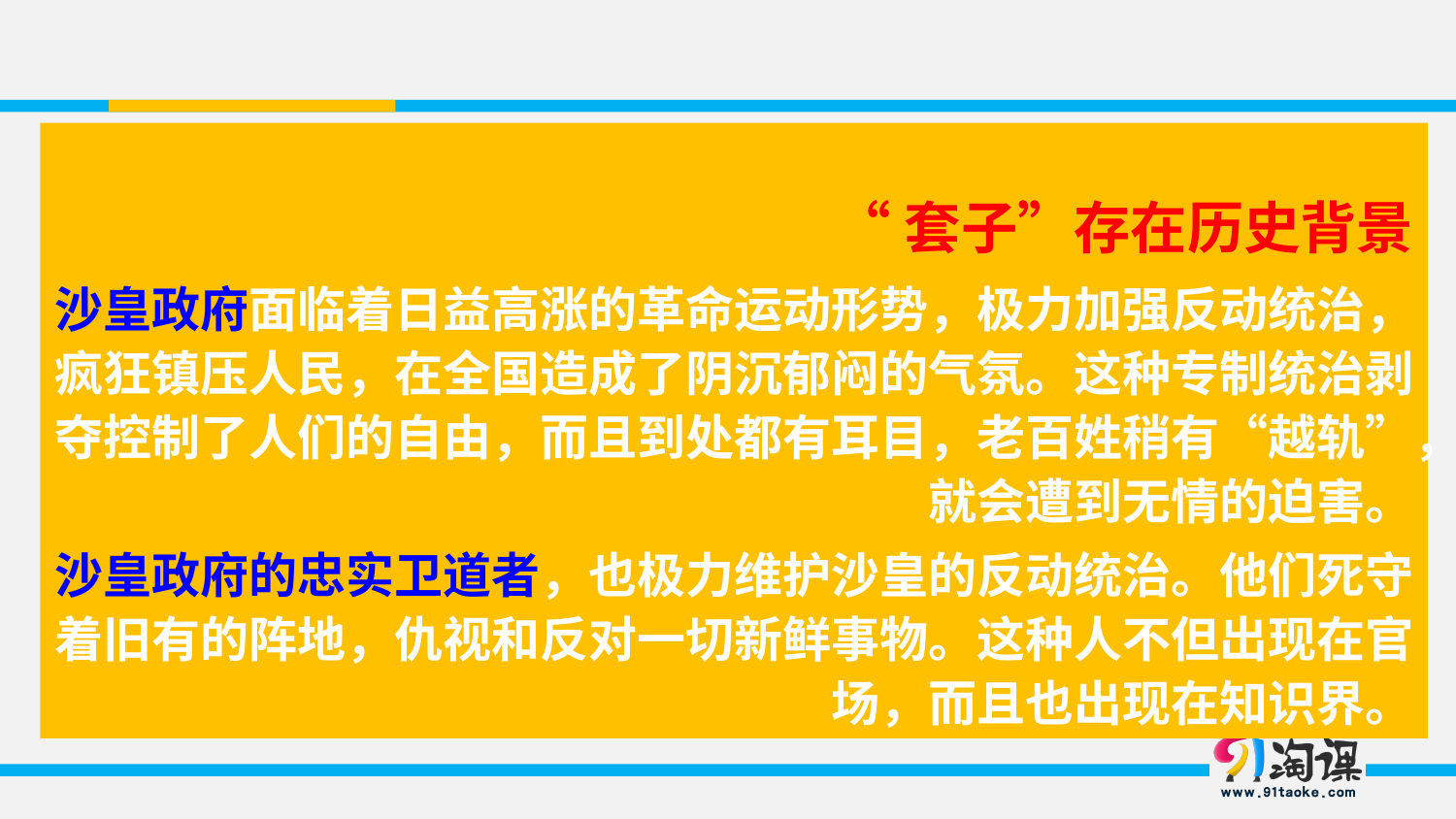

“套子”存在历史背景
沙皇政府面临着日益高涨的革命运动形势，极力加强反动统治，疯狂镇压人民，在全国造成了阴沉郁闷的气氛。这种专制统治剥夺控制了人们的自由，而且到处都有耳目，老百姓稍有“越轨”，就会遭到无情的迫害。
沙皇政府的忠实卫道者，也极力维护沙皇的反动统治。他们死守着旧有的阵地，仇视和反对一切新鲜事物。这种人不但出现在官场，而且也出现在知识界。